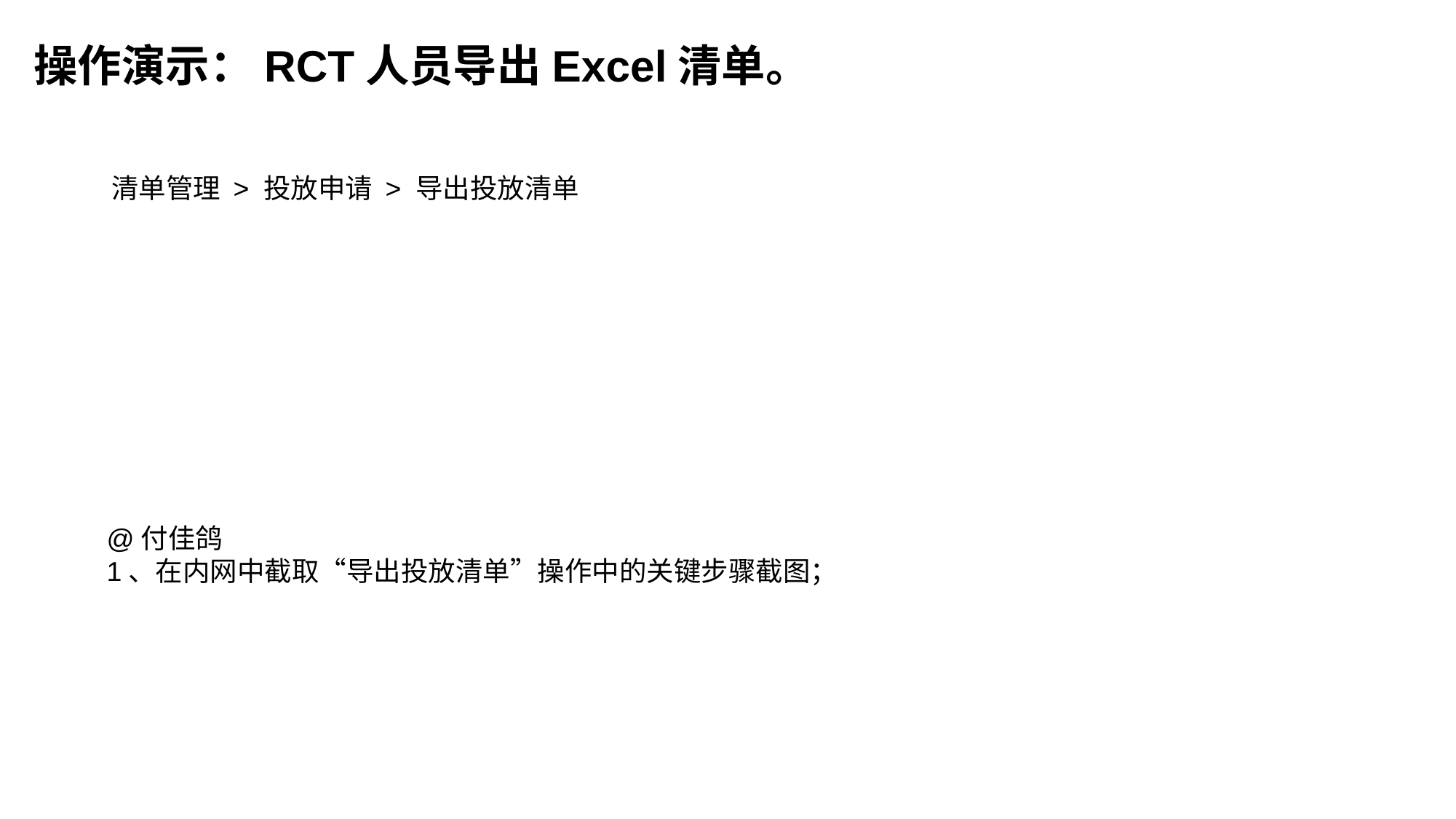

# 操作演示：RCT人员导出Excel清单。
清单管理 > 投放申请 > 导出投放清单
@付佳鸽
1、在内网中截取“导出投放清单”操作中的关键步骤截图；